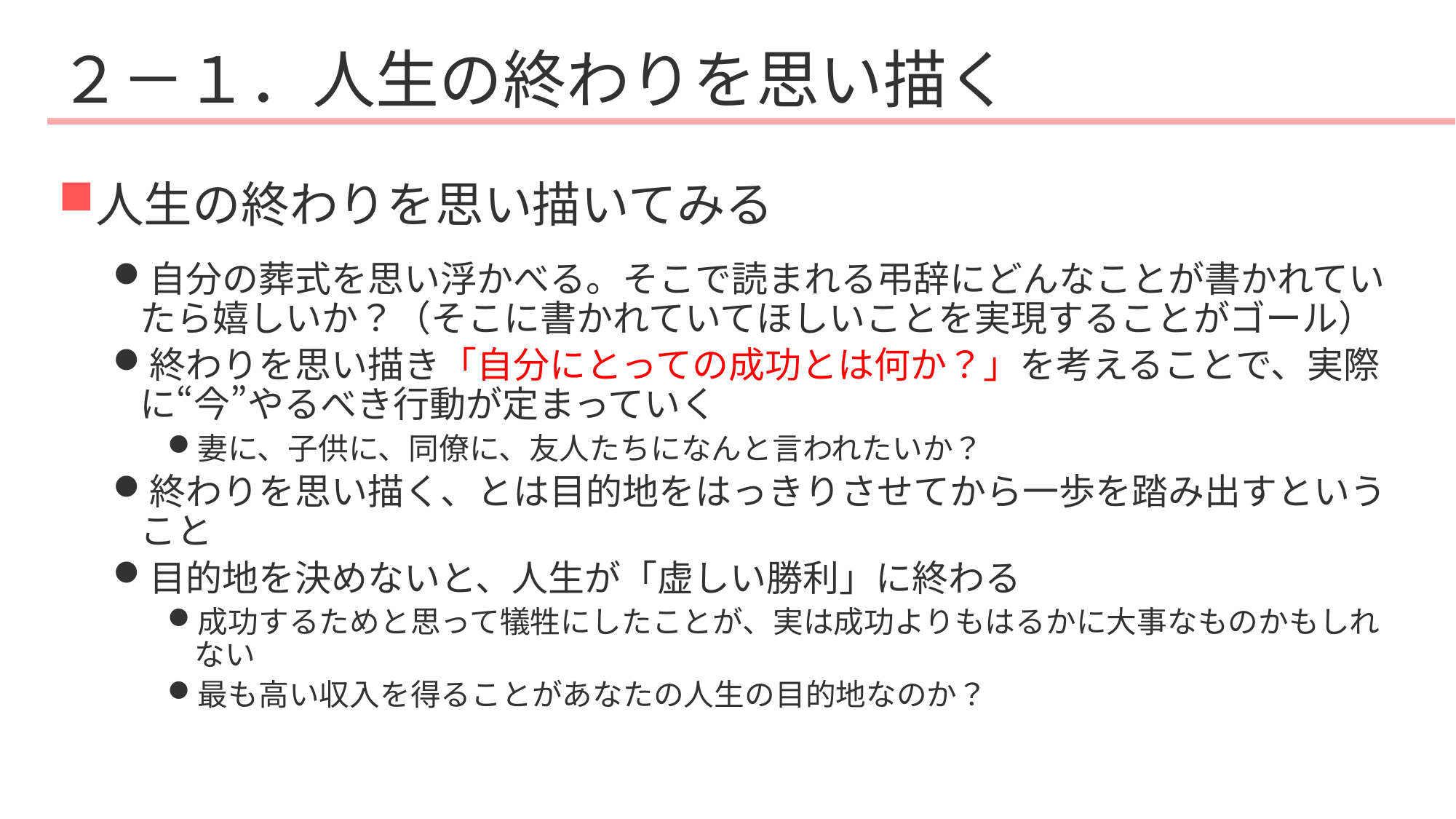

# ２－１．人生の終わりを思い描く
人生の終わりを思い描いてみる
自分の葬式を思い浮かべる。そこで読まれる弔辞にどんなことが書かれていたら嬉しいか？（そこに書かれていてほしいことを実現することがゴール）
終わりを思い描き「自分にとっての成功とは何か？」を考えることで、実際に“今”やるべき行動が定まっていく
妻に、子供に、同僚に、友人たちになんと言われたいか？
終わりを思い描く、とは目的地をはっきりさせてから一歩を踏み出すということ
目的地を決めないと、人生が「虚しい勝利」に終わる
成功するためと思って犠牲にしたことが、実は成功よりもはるかに大事なものかもしれない
最も高い収入を得ることがあなたの人生の目的地なのか？
32